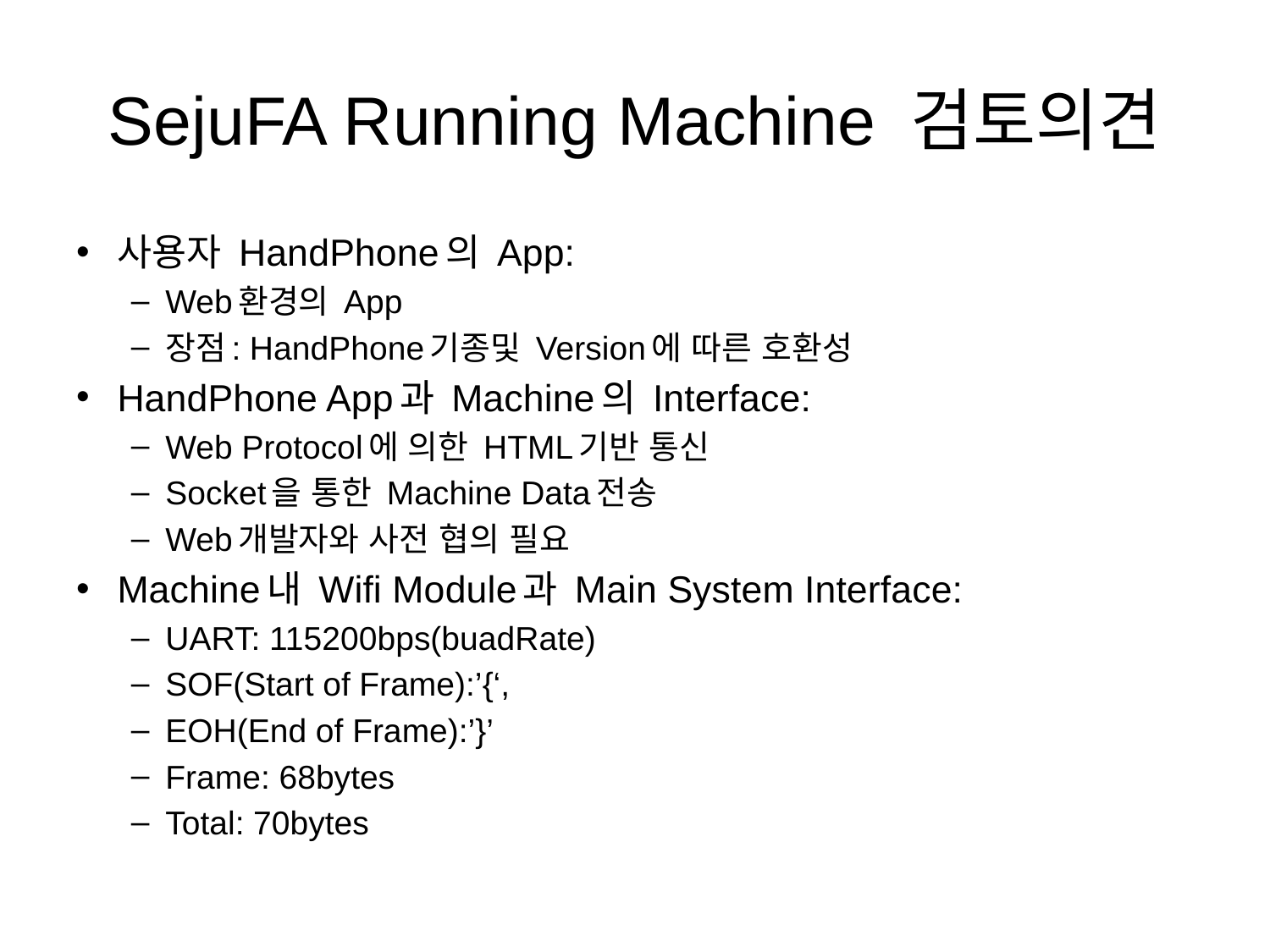

# SejuFA Running Machine 검토의견
사용자 HandPhone의 App:
Web환경의 App
장점: HandPhone기종및 Version에 따른 호환성
HandPhone App과 Machine의 Interface:
Web Protocol에 의한 HTML기반 통신
Socket을 통한 Machine Data전송
Web개발자와 사전 협의 필요
Machine내 Wifi Module과 Main System Interface:
UART: 115200bps(buadRate)
SOF(Start of Frame):’{‘,
EOH(End of Frame):’}’
Frame: 68bytes
Total: 70bytes